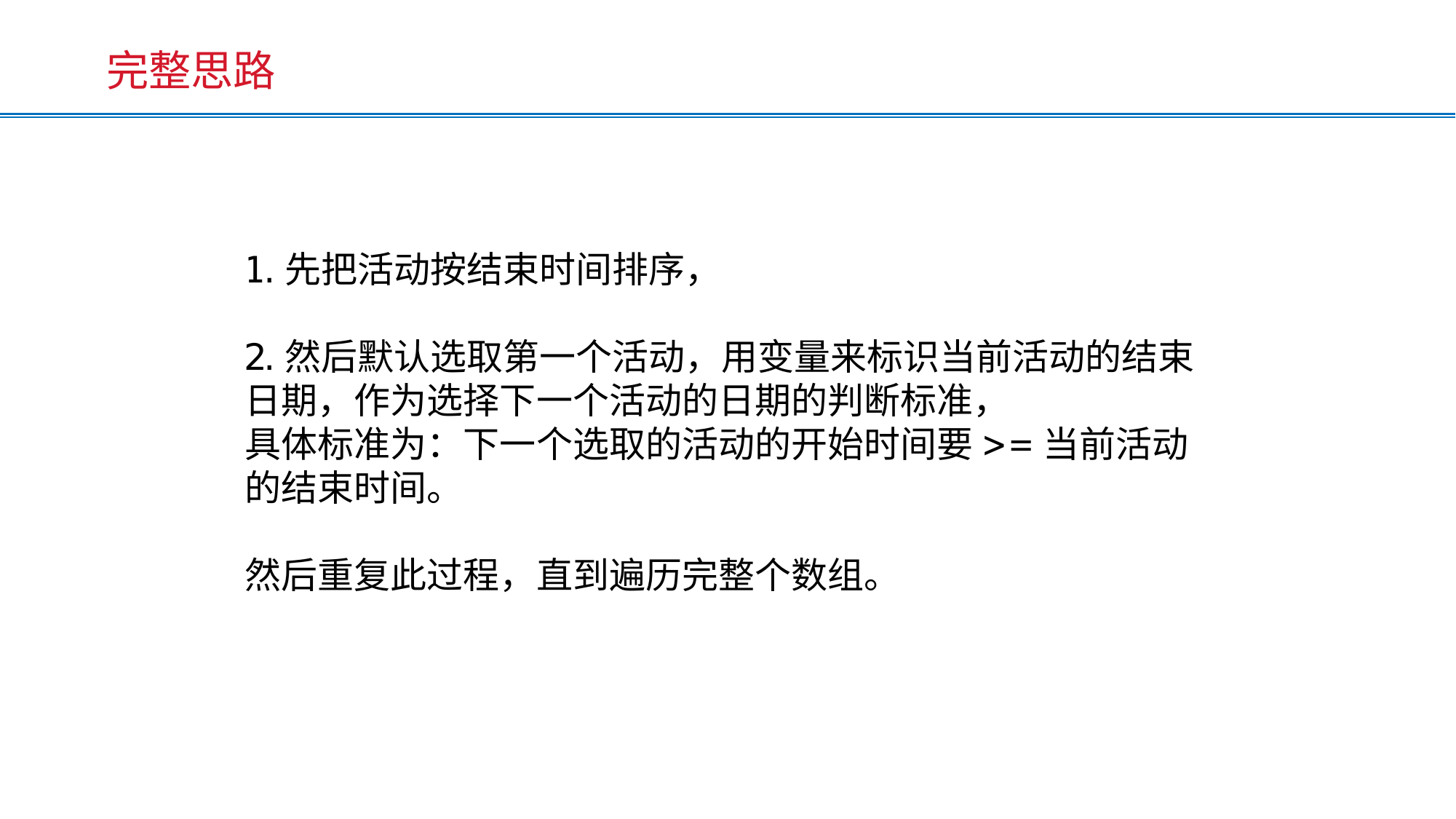

完整思路
1.先把活动按结束时间排序，

2.然后默认选取第一个活动，用变量来标识当前活动的结束日期，作为选择下一个活动的日期的判断标准，
具体标准为：下一个选取的活动的开始时间要>=当前活动的结束时间。

然后重复此过程，直到遍历完整个数组。